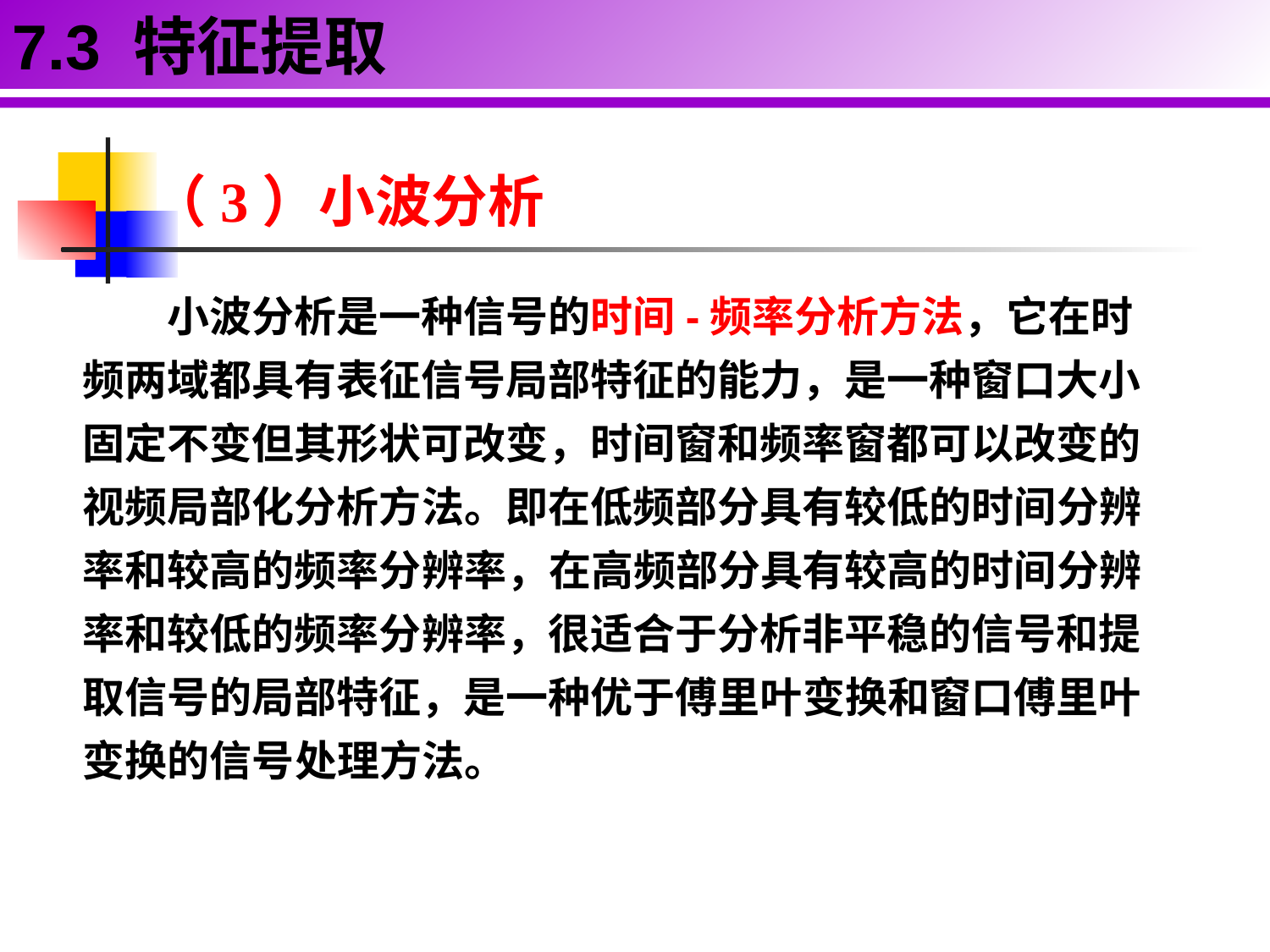

7.3 特征提取

（3）小波分析
小波分析是一种信号的时间-频率分析方法，它在时频两域都具有表征信号局部特征的能力，是一种窗口大小固定不变但其形状可改变，时间窗和频率窗都可以改变的视频局部化分析方法。即在低频部分具有较低的时间分辨率和较高的频率分辨率，在高频部分具有较高的时间分辨率和较低的频率分辨率，很适合于分析非平稳的信号和提取信号的局部特征，是一种优于傅里叶变换和窗口傅里叶变换的信号处理方法。